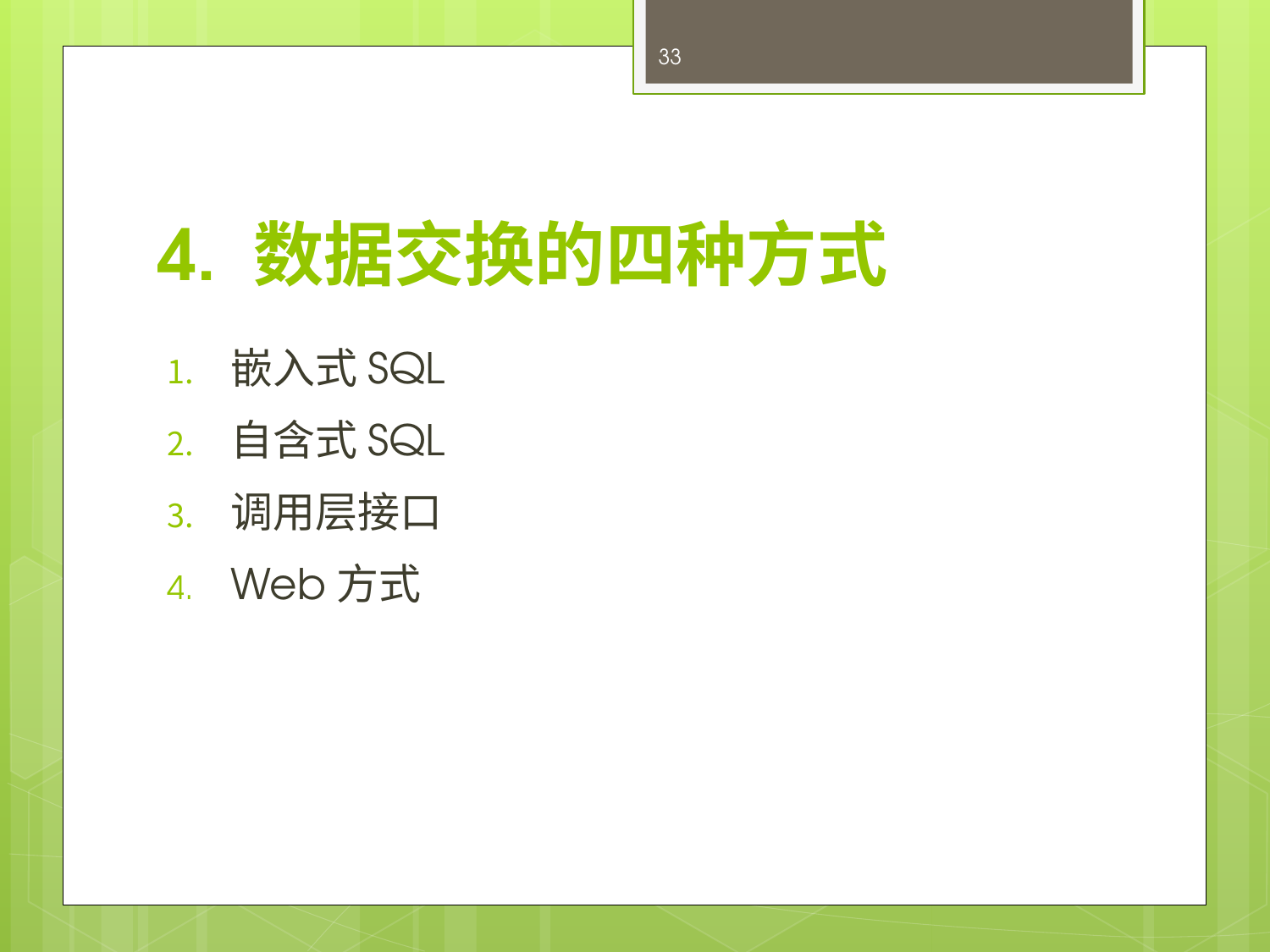

33
# 4. 数据交换的四种方式
嵌入式SQL
自含式SQL
调用层接口
Web方式